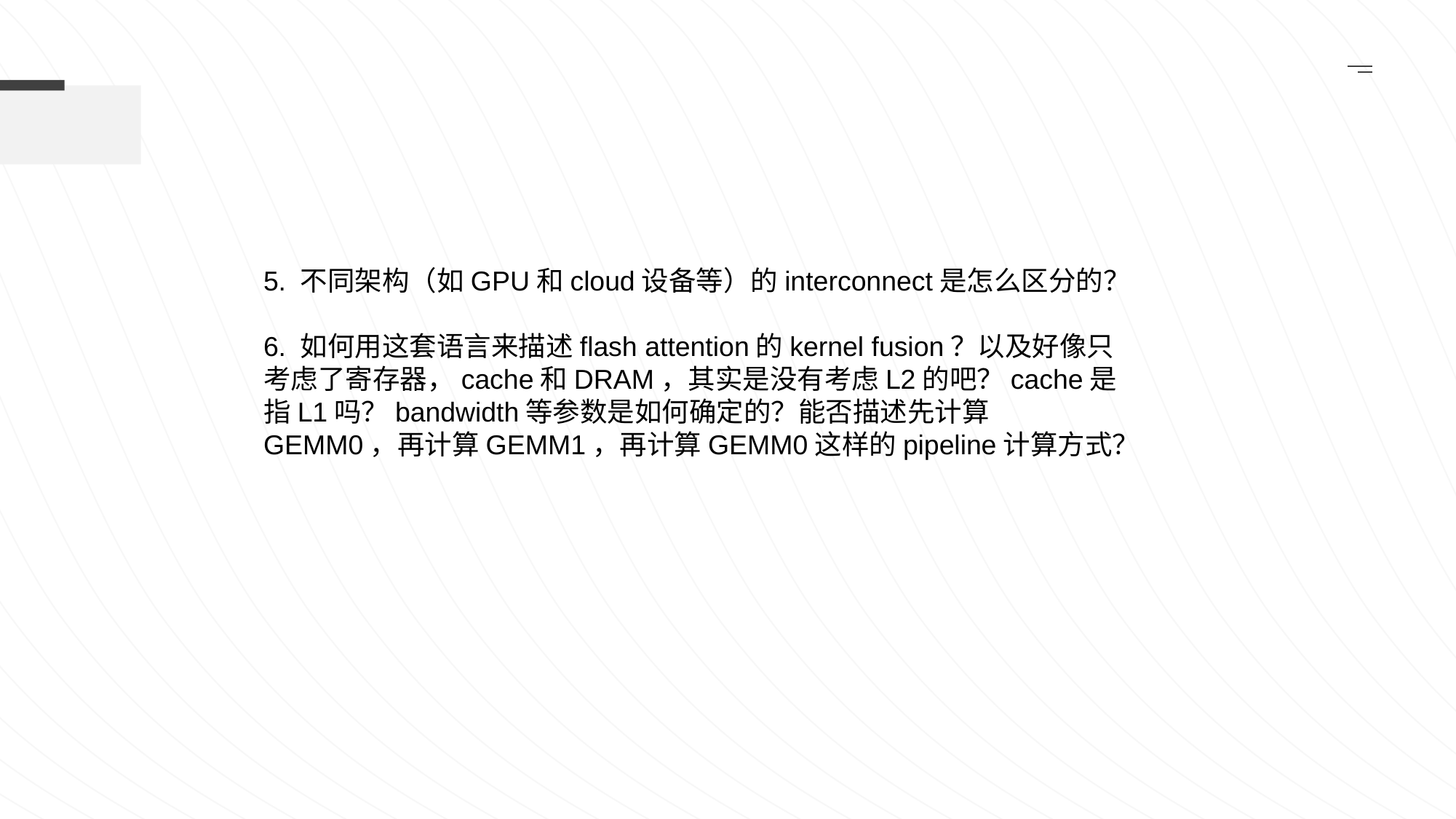

5. 不同架构（如GPU和cloud设备等）的interconnect是怎么区分的？

6. 如何用这套语言来描述flash attention的kernel fusion？以及好像只考虑了寄存器，cache和DRAM，其实是没有考虑L2的吧？cache是指L1吗？bandwidth等参数是如何确定的？能否描述先计算GEMM0，再计算GEMM1，再计算GEMM0这样的pipeline计算方式？